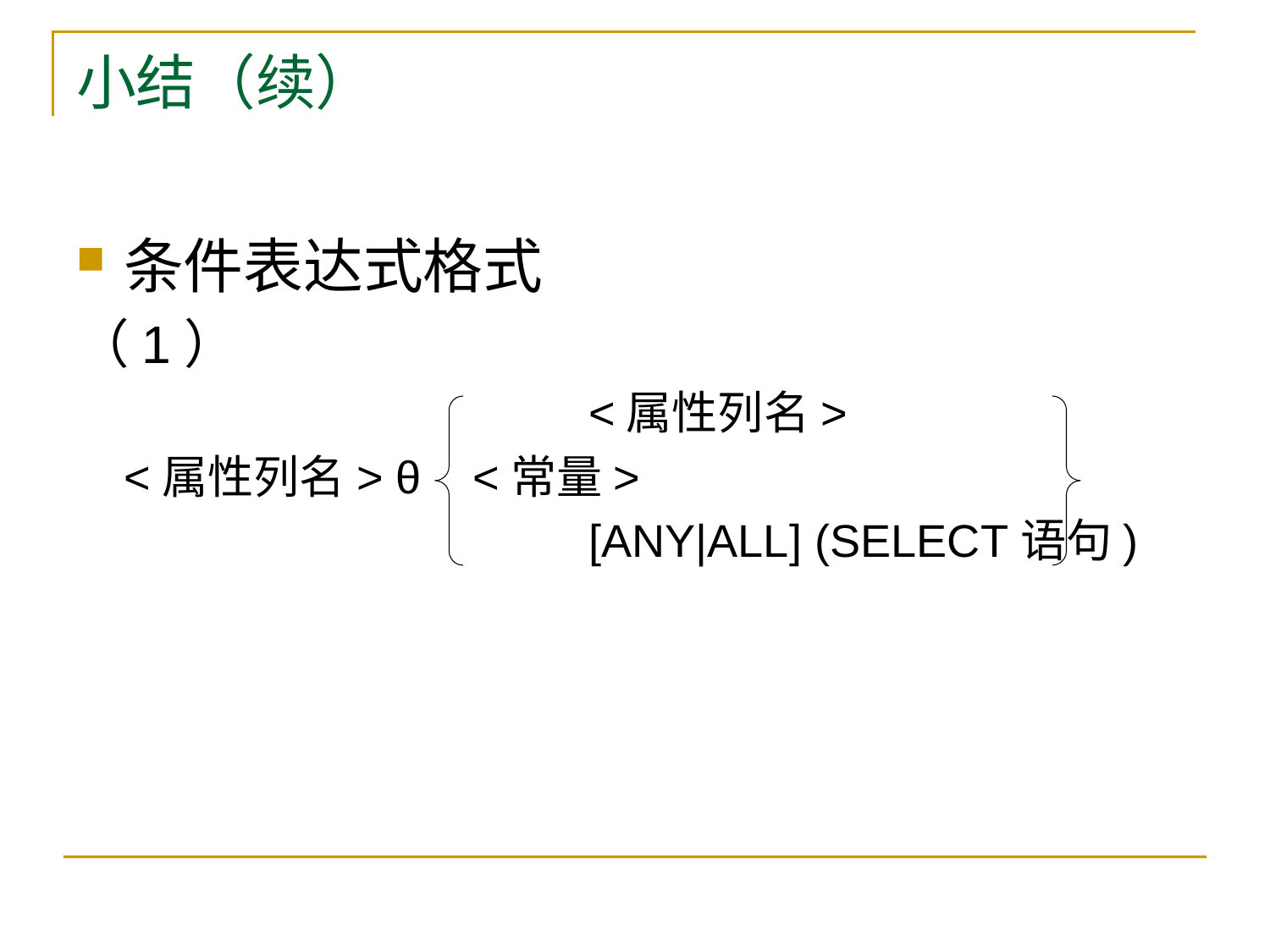

# 小结（续）
条件表达式格式
（1）
                        	   <属性列名>
<属性列名> θ    <常量>
				   [ANY|ALL] (SELECT语句)